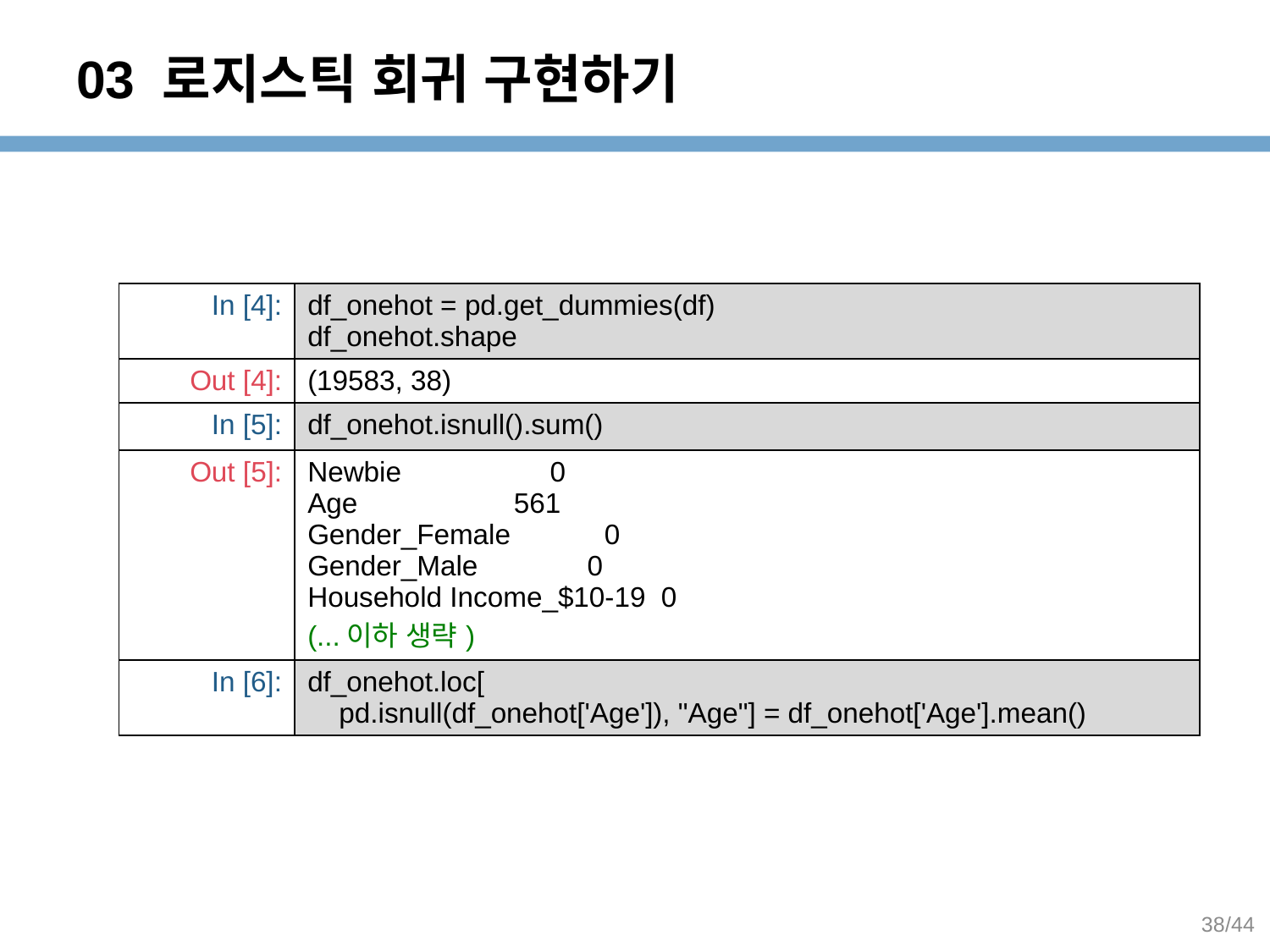

# 03 로지스틱 회귀 구현하기
| In [4]: | df\_onehot = pd.get\_dummies(df) df\_onehot.shape |
| --- | --- |
| Out [4]: | (19583, 38) |
| In [5]: | df\_onehot.isnull().sum() |
| Out [5]: | Newbie 0 Age 561 Gender\_Female 0 Gender\_Male 0 Household Income\_$10-19 0 (...이하 생략) |
| In [6]: | df\_onehot.loc[ pd.isnull(df\_onehot['Age']), "Age"] = df\_onehot['Age'].mean() |
38/44